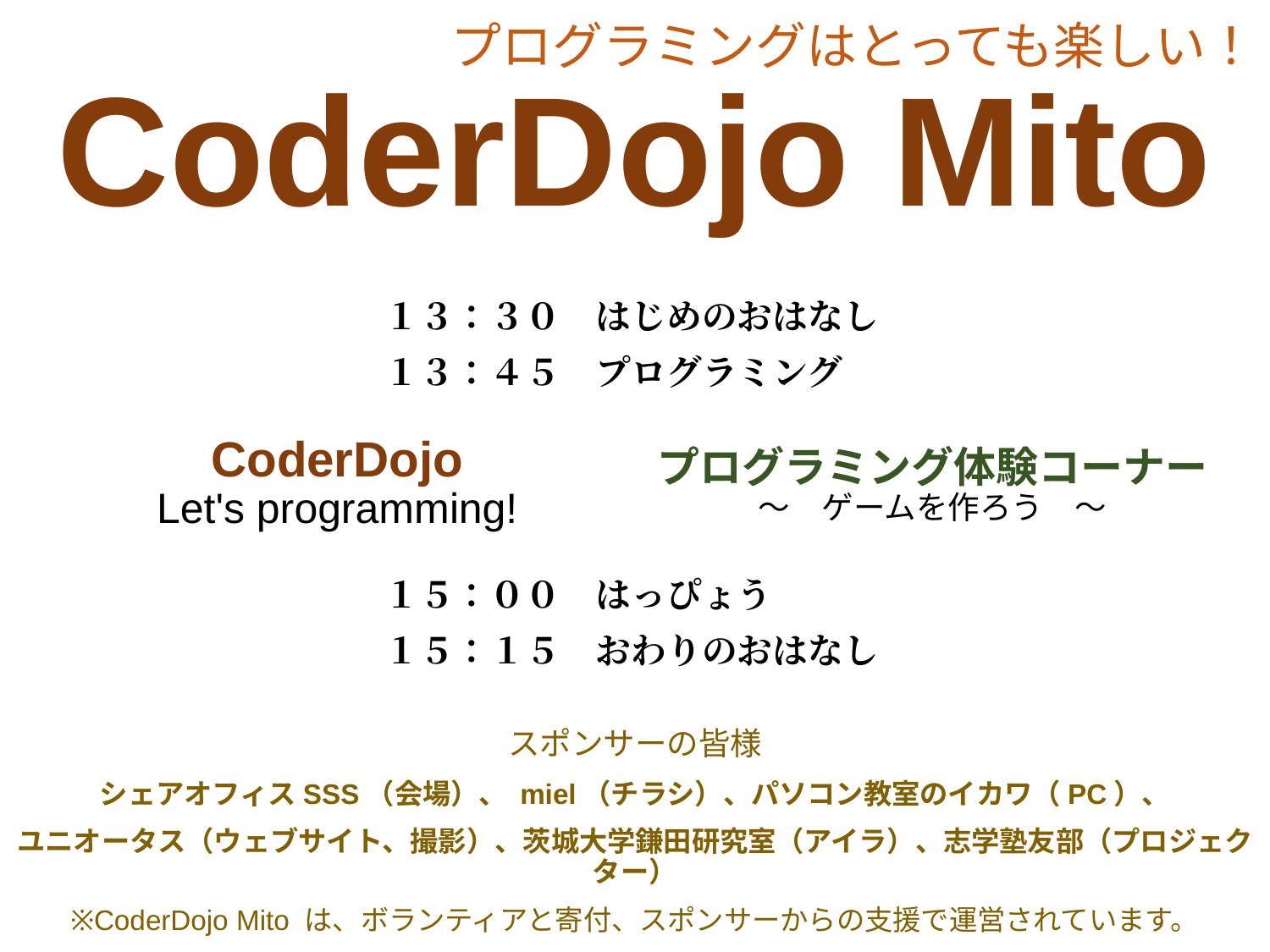

プログラミングはとっても楽しい！
# CoderDojo Mito
１３：３０　はじめのおはなし
１３：４５　プログラミング

１５：００　はっぴょう
１５：１５　おわりのおはなし
CoderDojo
Let's programming!
プログラミング体験コーナー
～　ゲームを作ろう　～
スポンサーの皆様
シェアオフィスSSS（会場）、 miel（チラシ）、パソコン教室のイカワ（PC）、
ユニオータス（ウェブサイト、撮影）、茨城大学鎌田研究室（アイラ）、志学塾友部（プロジェクター）
※CoderDojo Mito は、ボランティアと寄付、スポンサーからの支援で運営されています。